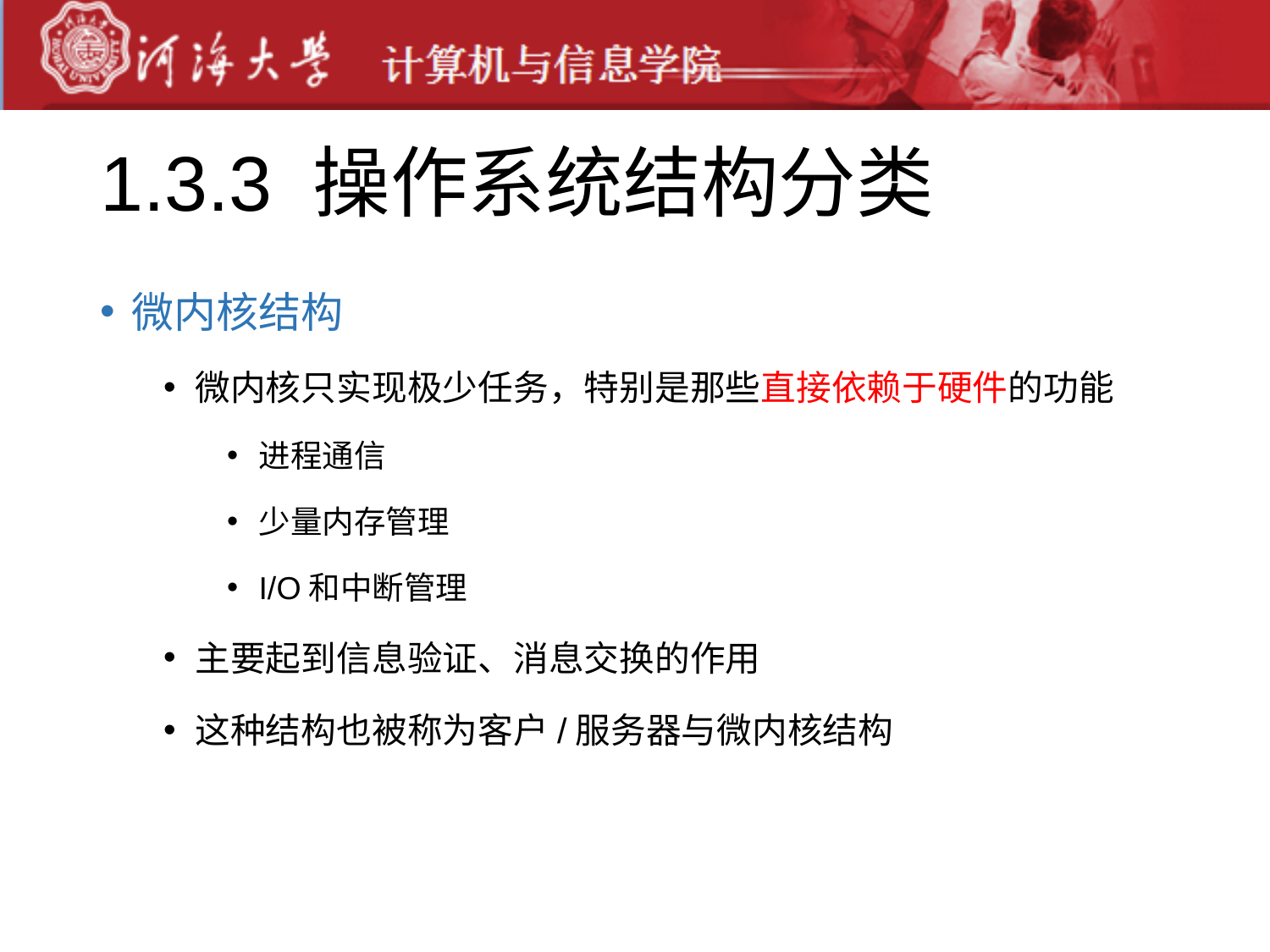

# 1.3.3 操作系统结构分类
微内核结构
微内核只实现极少任务，特别是那些直接依赖于硬件的功能
进程通信
少量内存管理
I/O和中断管理
主要起到信息验证、消息交换的作用
这种结构也被称为客户/服务器与微内核结构